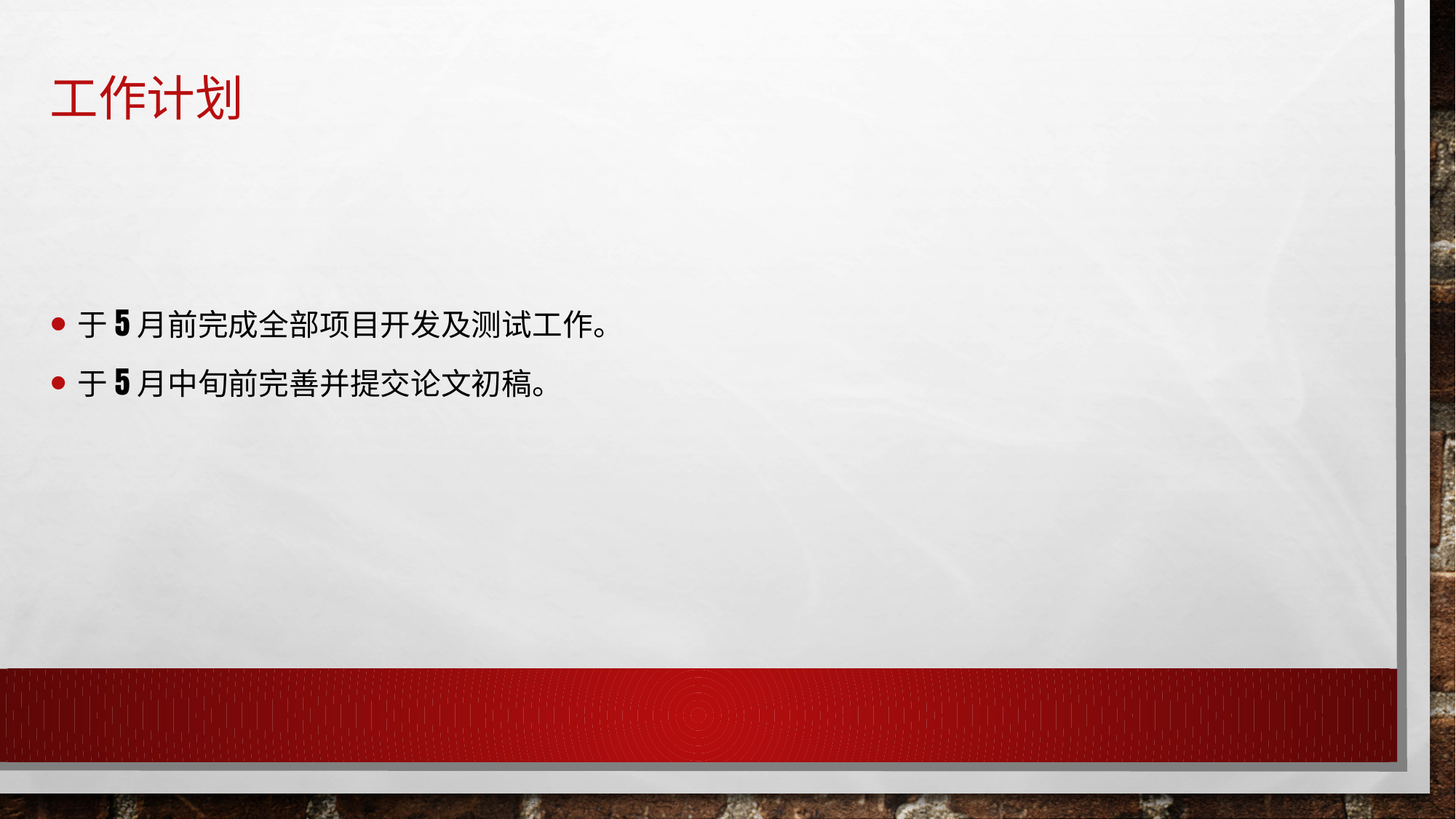

工作计划
于5月前完成全部项目开发及测试工作。
于5月中旬前完善并提交论文初稿。